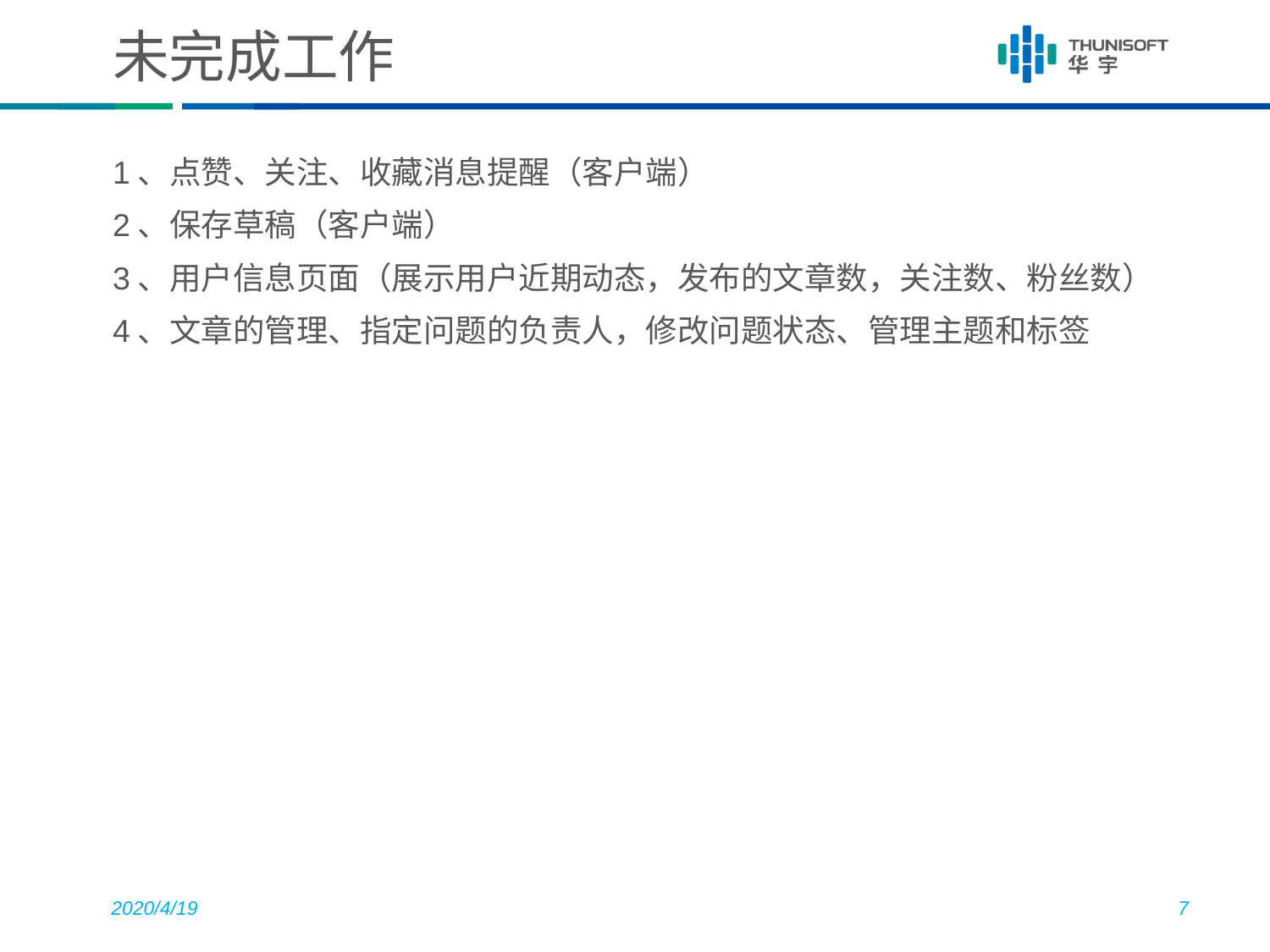

# 未完成工作
1、点赞、关注、收藏消息提醒（客户端）
2、保存草稿（客户端）
3、用户信息页面（展示用户近期动态，发布的文章数，关注数、粉丝数）
4、文章的管理、指定问题的负责人，修改问题状态、管理主题和标签

2020/4/19
7